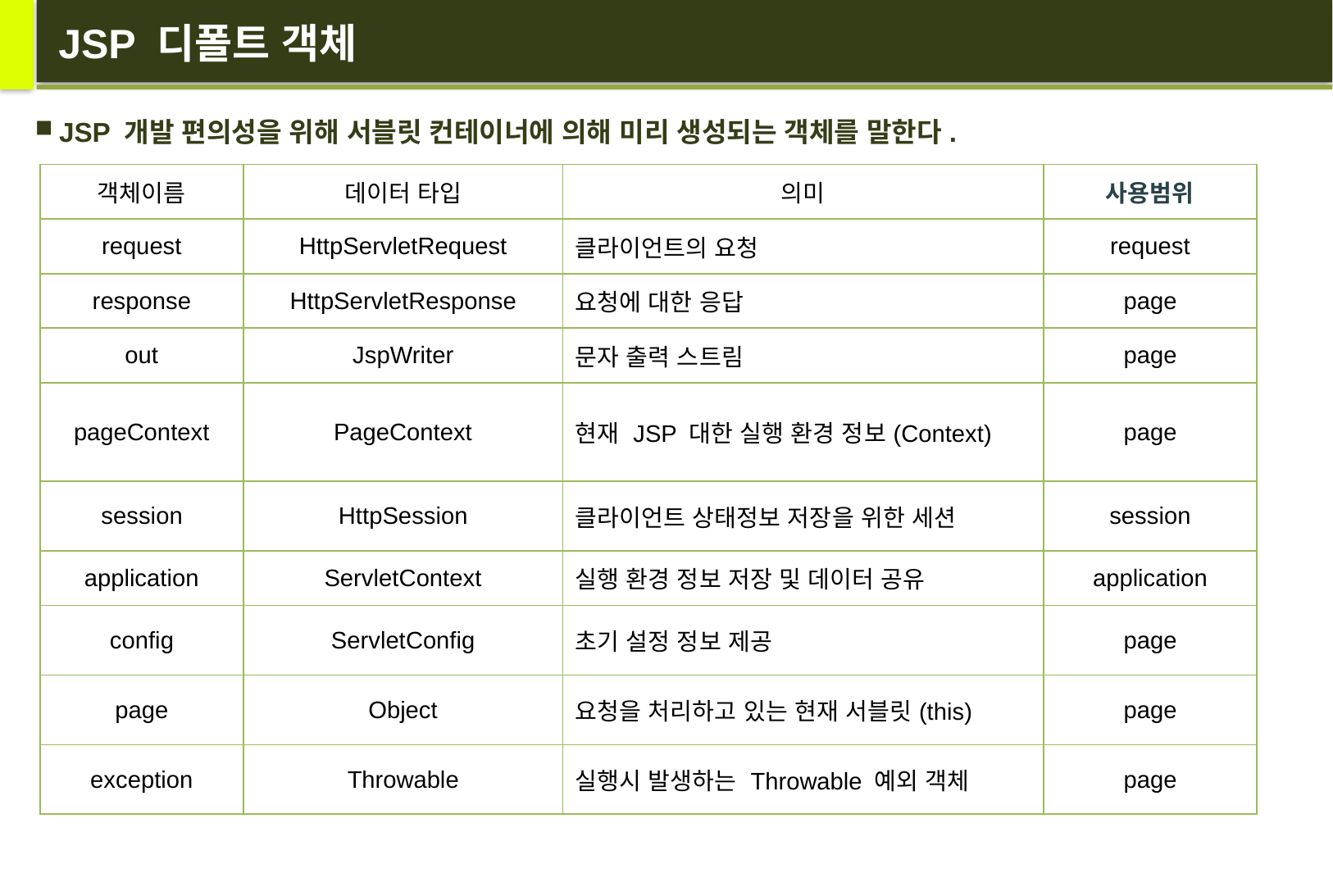

# JSP 디폴트 객체
JSP 개발 편의성을 위해 서블릿 컨테이너에 의해 미리 생성되는 객체를 말한다.
| 객체이름 | 데이터 타입 | 의미 | 사용범위 |
| --- | --- | --- | --- |
| request | HttpServletRequest | 클라이언트의 요청 | request |
| response | HttpServletResponse | 요청에 대한 응답 | page |
| out | JspWriter | 문자 출력 스트림 | page |
| pageContext | PageContext | 현재 JSP 대한 실행 환경 정보(Context) | page |
| session | HttpSession | 클라이언트 상태정보 저장을 위한 세션 | session |
| application | ServletContext | 실행 환경 정보 저장 및 데이터 공유 | application |
| config | ServletConfig | 초기 설정 정보 제공 | page |
| page | Object | 요청을 처리하고 있는 현재 서블릿(this) | page |
| exception | Throwable | 실행시 발생하는 Throwable 예외 객체 | page |